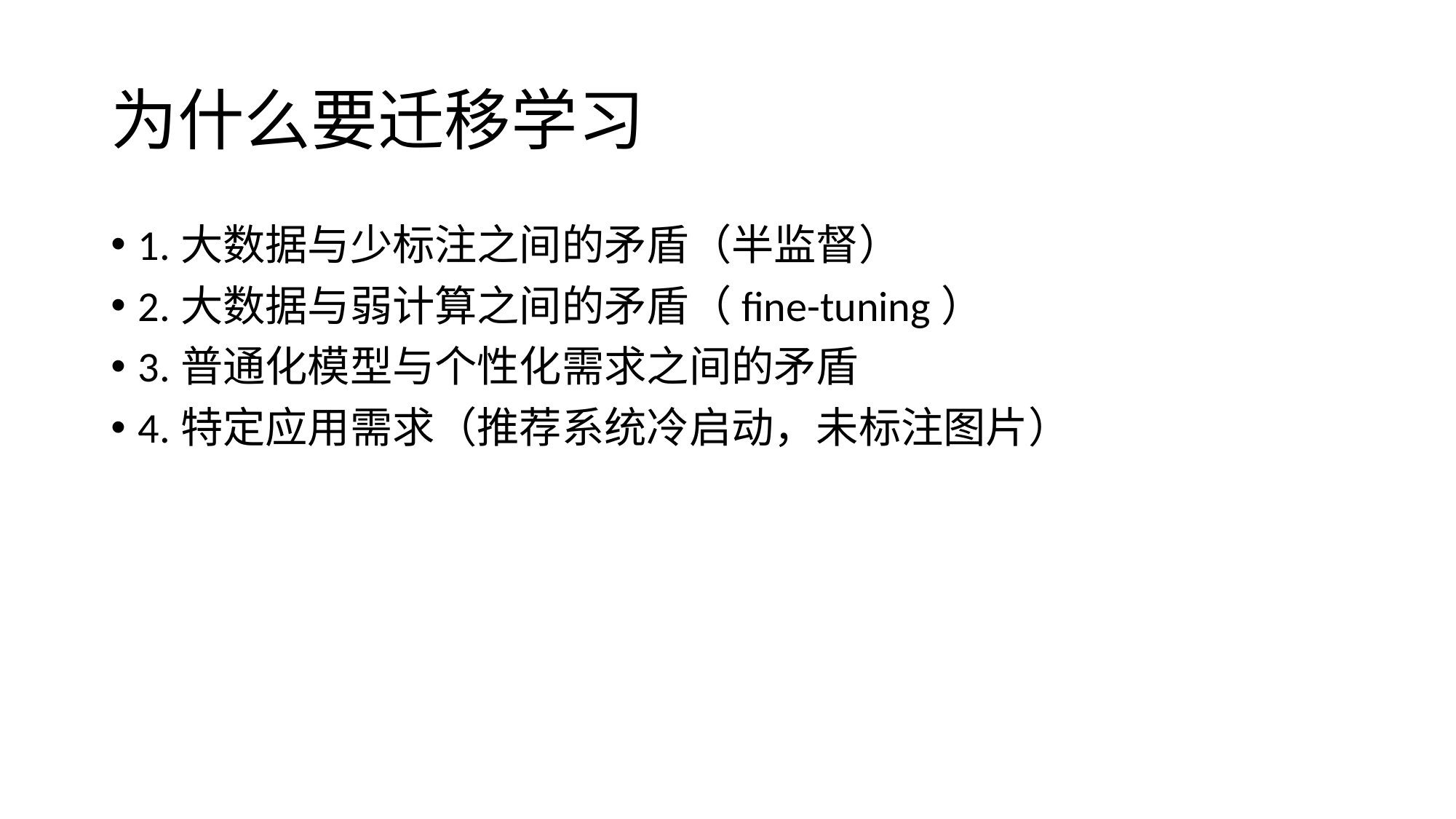

# 为什么要迁移学习
1.大数据与少标注之间的矛盾（半监督）
2.大数据与弱计算之间的矛盾（fine-tuning）
3.普通化模型与个性化需求之间的矛盾
4.特定应用需求（推荐系统冷启动，未标注图片）